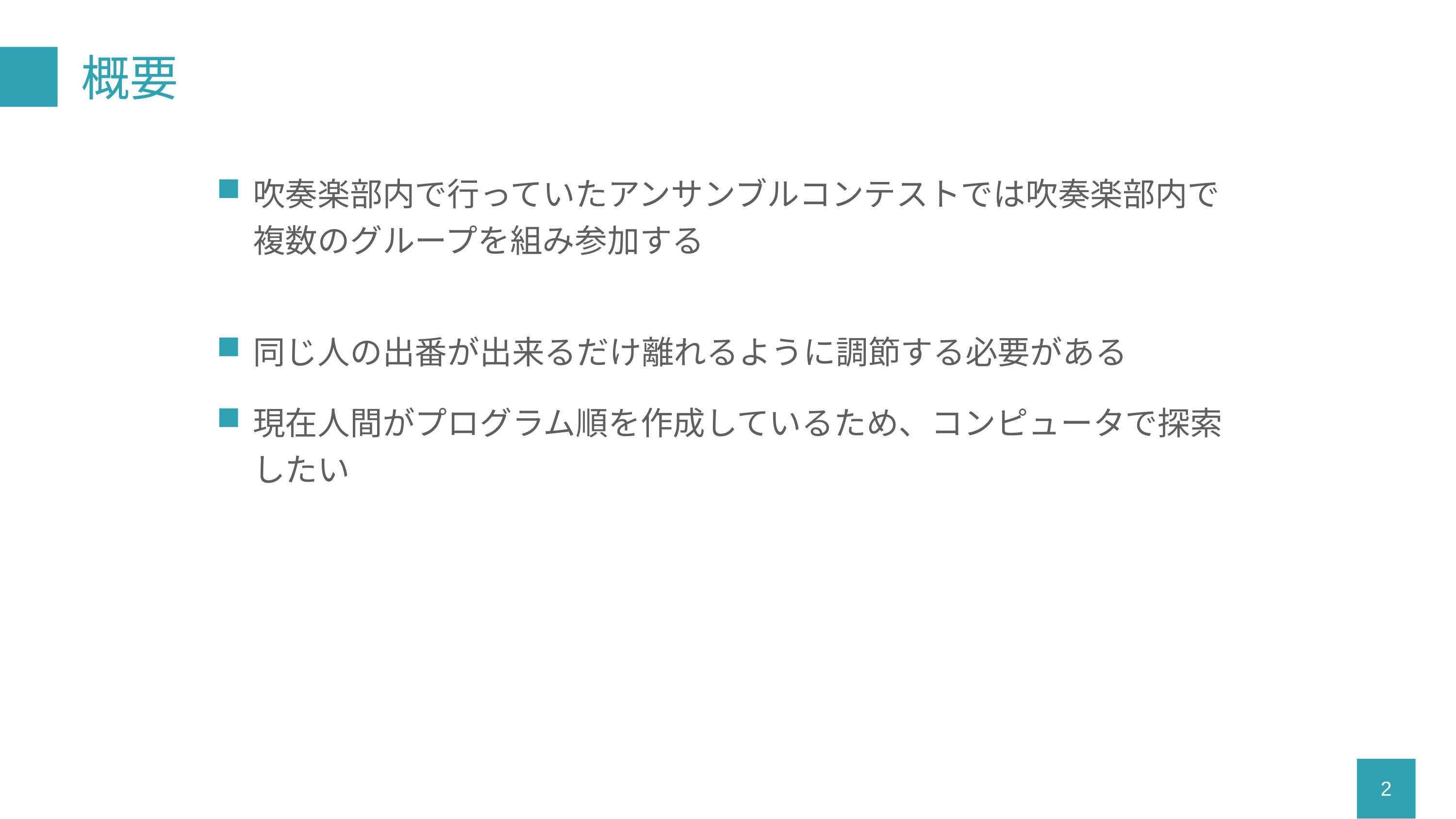

# 概要
吹奏楽部内で行っていたアンサンブルコンテストでは吹奏楽部内で複数のグループを組み参加する

同じ人の出番が出来るだけ離れるように調節する必要がある
現在人間がプログラム順を作成しているため、コンピュータで探索したい
2